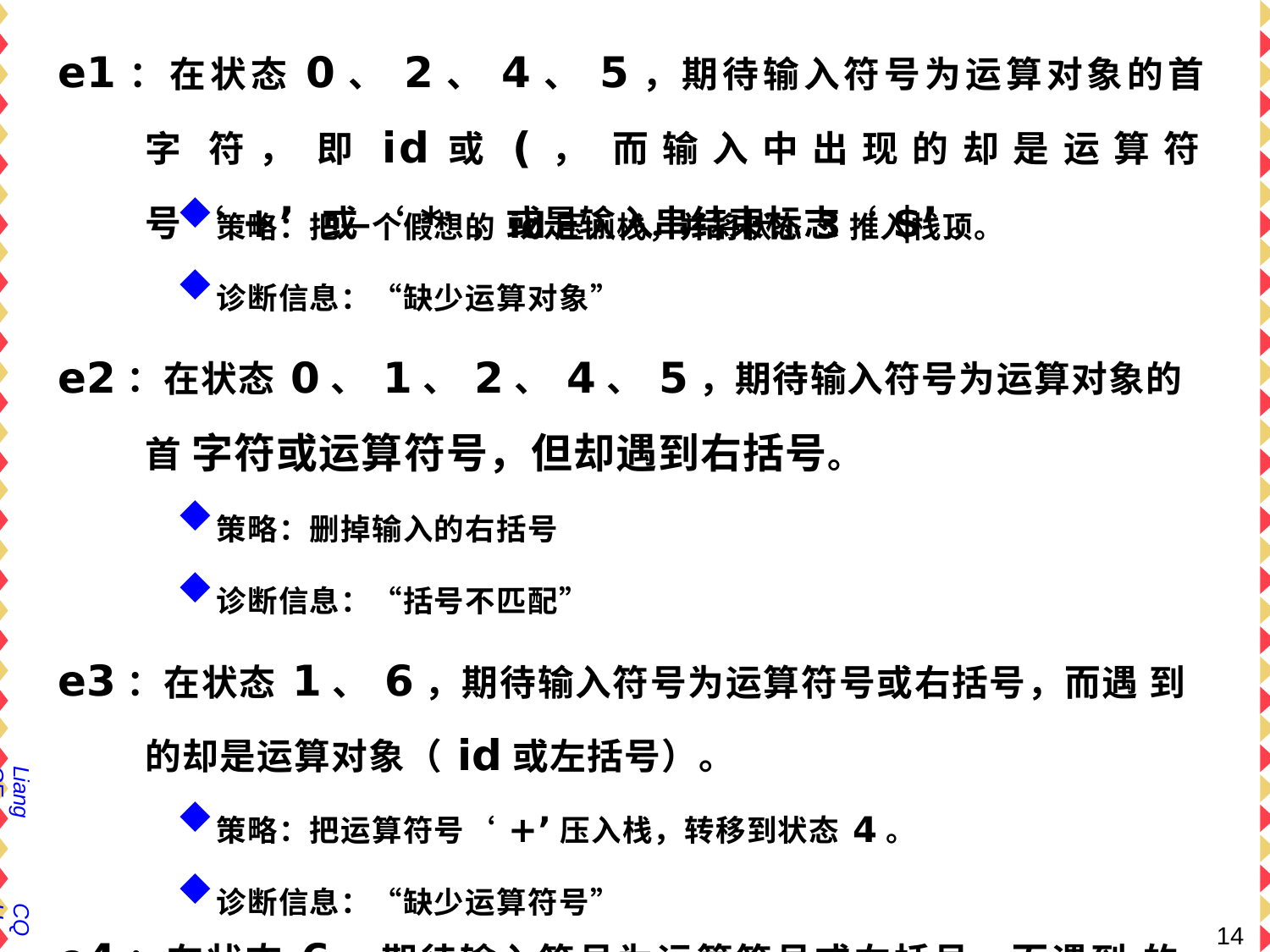

# e1：在状态0、2、4、5，期待输入符号为运算对象的首字 符， 即id或(， 而输入中出现的却是运算符号‘+’ 或 ‘*’，或是输入串结束标志‘$’。
策略：把一个假想的id压入栈，并将状态3推入栈顶。
诊断信息：“缺少运算对象”
e2：在状态0、1、2、4、5，期待输入符号为运算对象的首 字符或运算符号，但却遇到右括号。
策略：删掉输入的右括号
诊断信息：“括号不匹配”
e3：在状态1、6，期待输入符号为运算符号或右括号，而遇 到的却是运算对象（id或左括号）。
策略：把运算符号‘+’压入栈，转移到状态4。
诊断信息：“缺少运算符号”
e4：在状态6，期待输入符号为运算符号或右括号，而遇到 的却是输入串结束标志‘$’。
策略：把右括号压入栈，转移到状态9。
诊断信息：“缺少右括号”
Liang GE
CQU
143